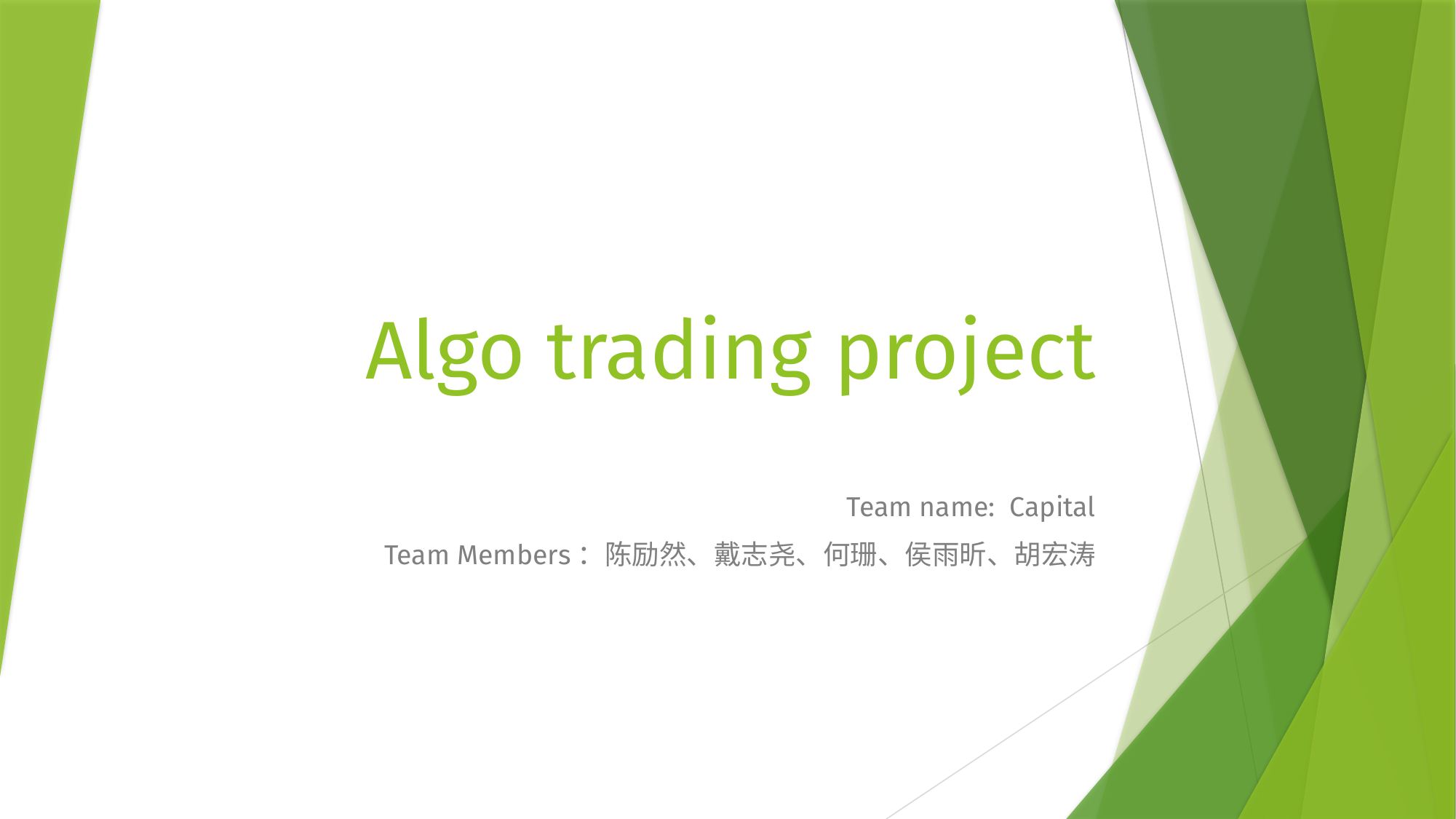

# Algo trading project
Team name:  Capital
Team Members：陈励然、戴志尧、何珊、侯雨昕、胡宏涛